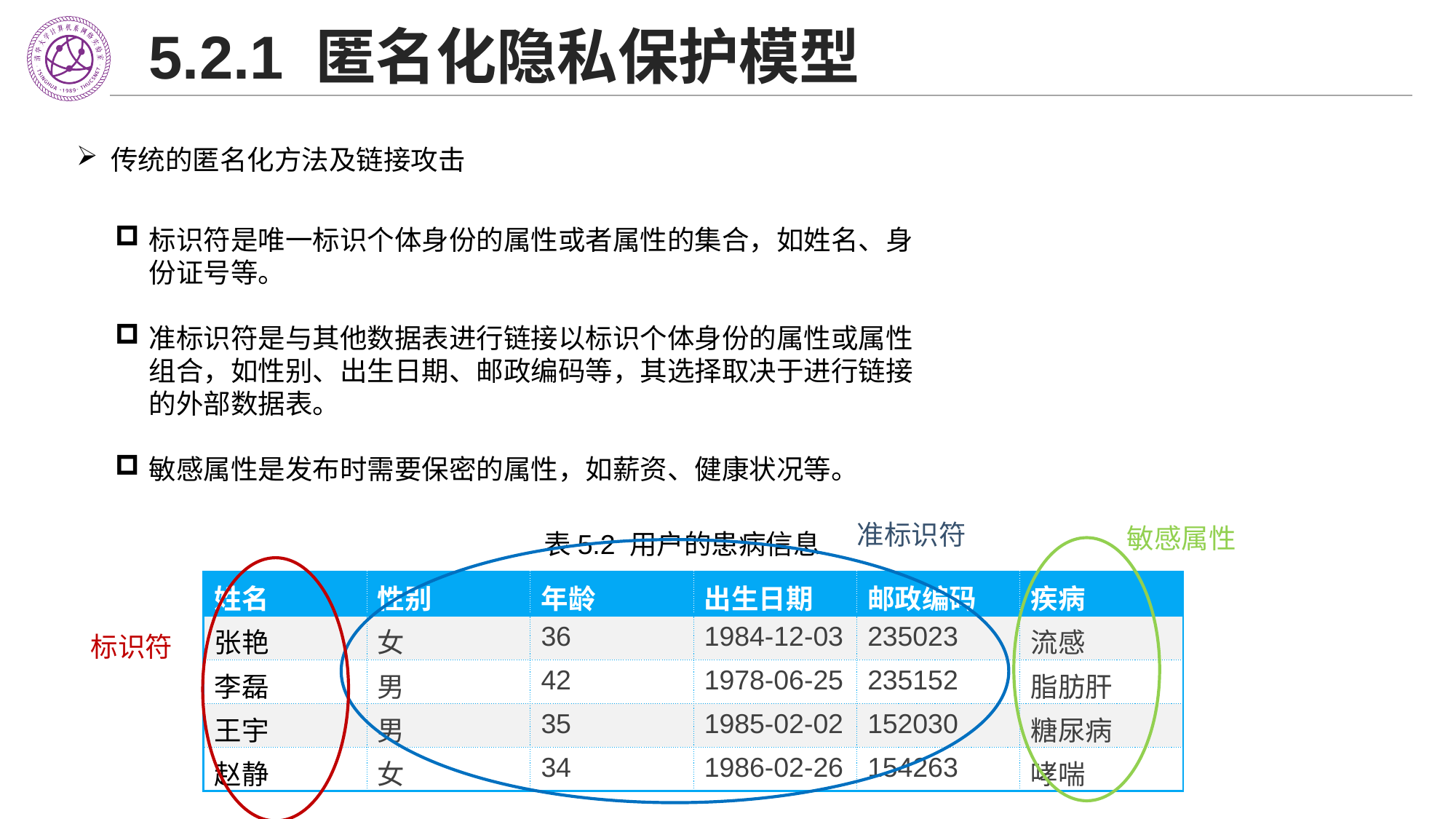

# 5.2.1 匿名化隐私保护模型
传统的匿名化方法及链接攻击
标识符是唯一标识个体身份的属性或者属性的集合，如姓名、身份证号等。

准标识符是与其他数据表进行链接以标识个体身份的属性或属性组合，如性别、出生日期、邮政编码等，其选择取决于进行链接的外部数据表。

敏感属性是发布时需要保密的属性，如薪资、健康状况等。
准标识符
敏感属性
表5.2 用户的患病信息

| 姓名 | 性别 | 年龄 | 出生日期 | 邮政编码 | 疾病 |
| --- | --- | --- | --- | --- | --- |
| 张艳 | 女 | 36 | 1984-12-03 | 235023 | 流感 |
| 李磊 | 男 | 42 | 1978-06-25 | 235152 | 脂肪肝 |
| 王宇 | 男 | 35 | 1985-02-02 | 152030 | 糖尿病 |
| 赵静 | 女 | 34 | 1986-02-26 | 154263 | 哮喘 |
标识符